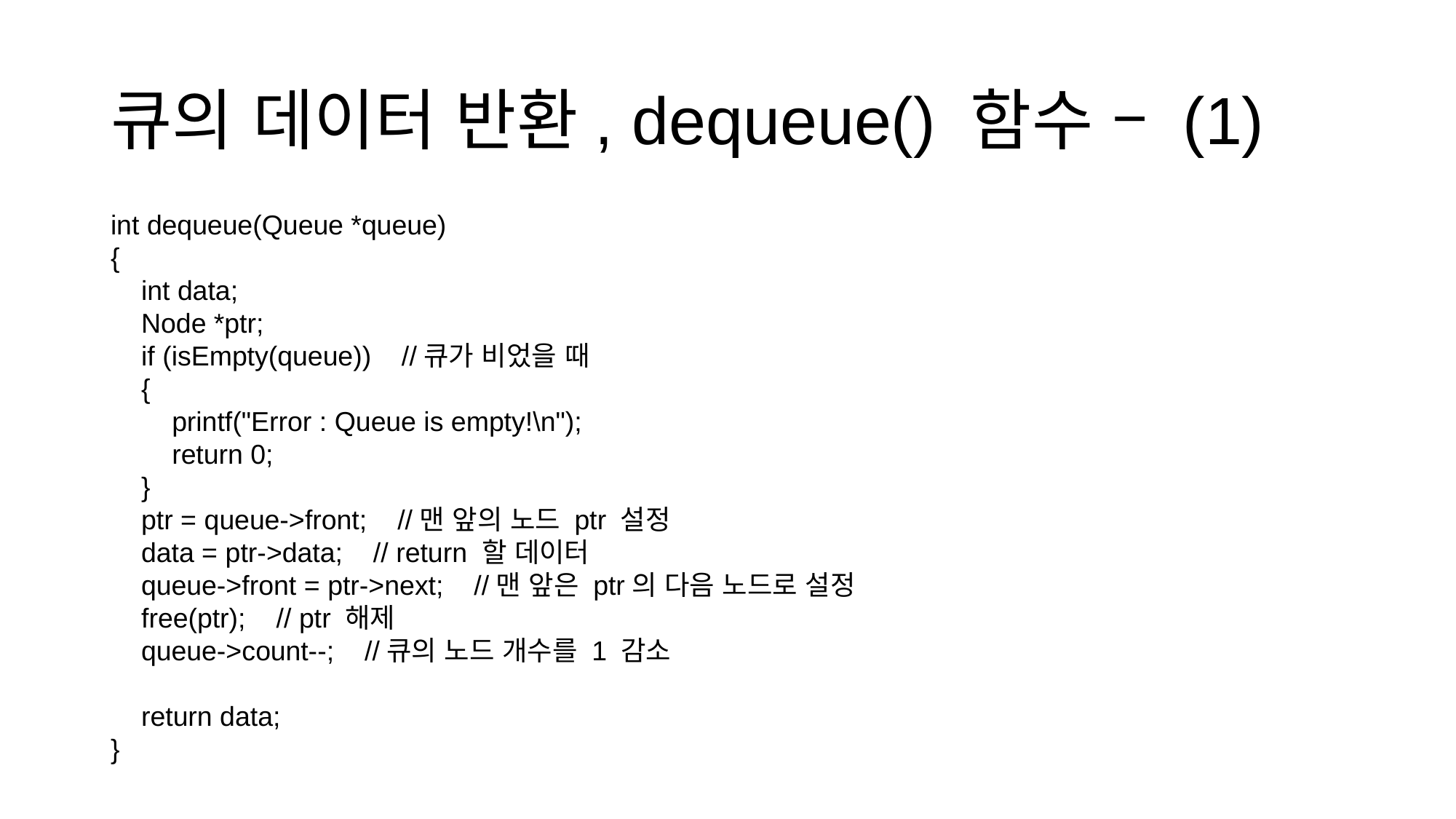

# 큐의 데이터 반환, dequeue() 함수 – (1)
int dequeue(Queue *queue)
{
    int data;
    Node *ptr;
    if (isEmpty(queue))    //큐가 비었을 때
    {
        printf("Error : Queue is empty!\n");
        return 0;
    }
    ptr = queue->front;    //맨 앞의 노드 ptr 설정
    data = ptr->data;    // return 할 데이터
    queue->front = ptr->next;    //맨 앞은 ptr의 다음 노드로 설정
    free(ptr);    // ptr 해제
    queue->count--;    //큐의 노드 개수를 1 감소

    return data;
}